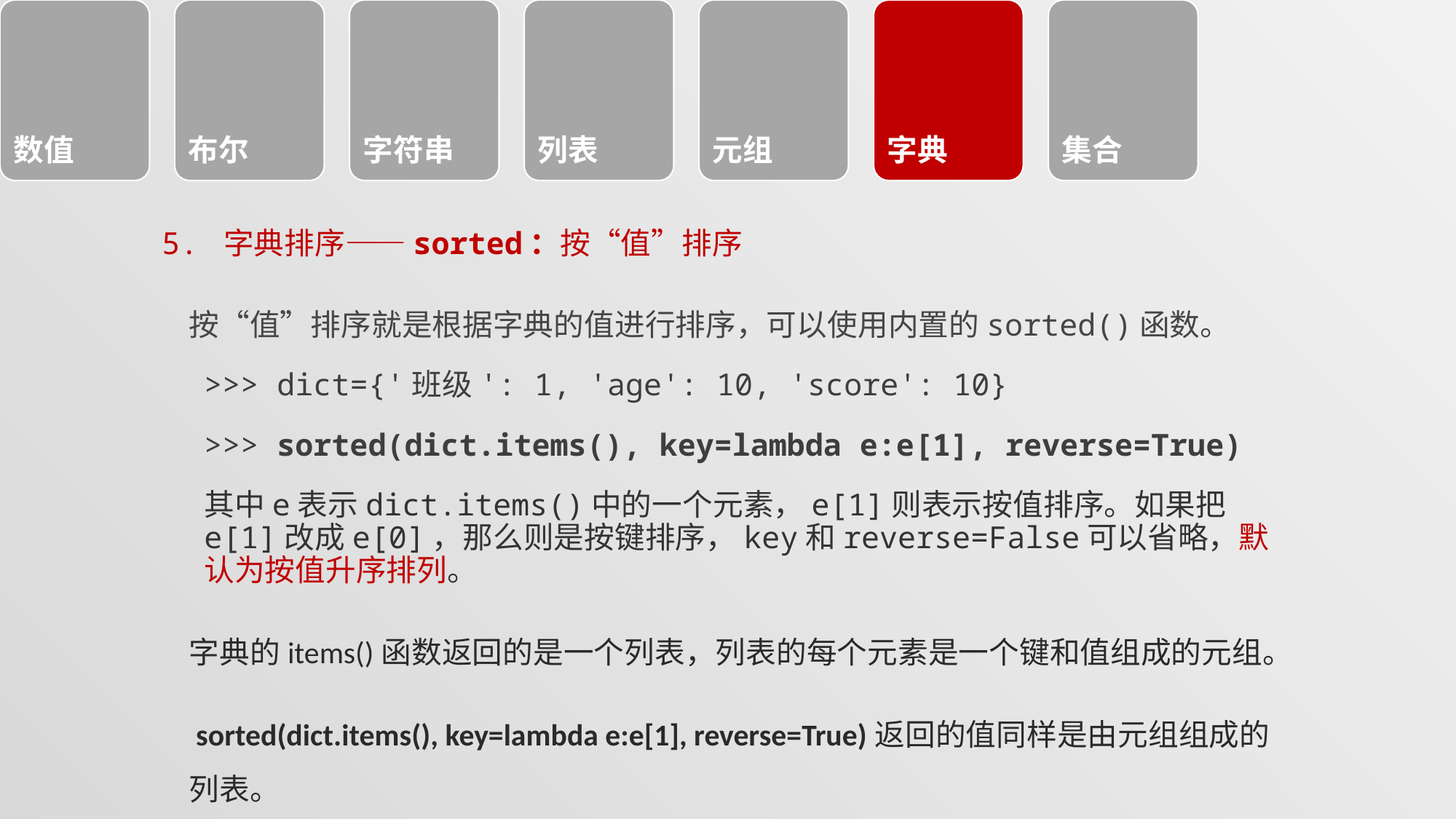

#
5. 字典排序——sorted：按“值”排序
按“值”排序就是根据字典的值进行排序，可以使用内置的sorted()函数。
>>> dict={'班级': 1, 'age': 10, 'score': 10}
>>> sorted(dict.items(), key=lambda e:e[1], reverse=True)
其中e表示dict.items()中的一个元素，e[1]则表示按值排序。如果把e[1]改成e[0]，那么则是按键排序，key和reverse=False可以省略，默认为按值升序排列。
字典的items()函数返回的是一个列表，列表的每个元素是一个键和值组成的元组。
 sorted(dict.items(), key=lambda e:e[1], reverse=True)返回的值同样是由元组组成的列表。